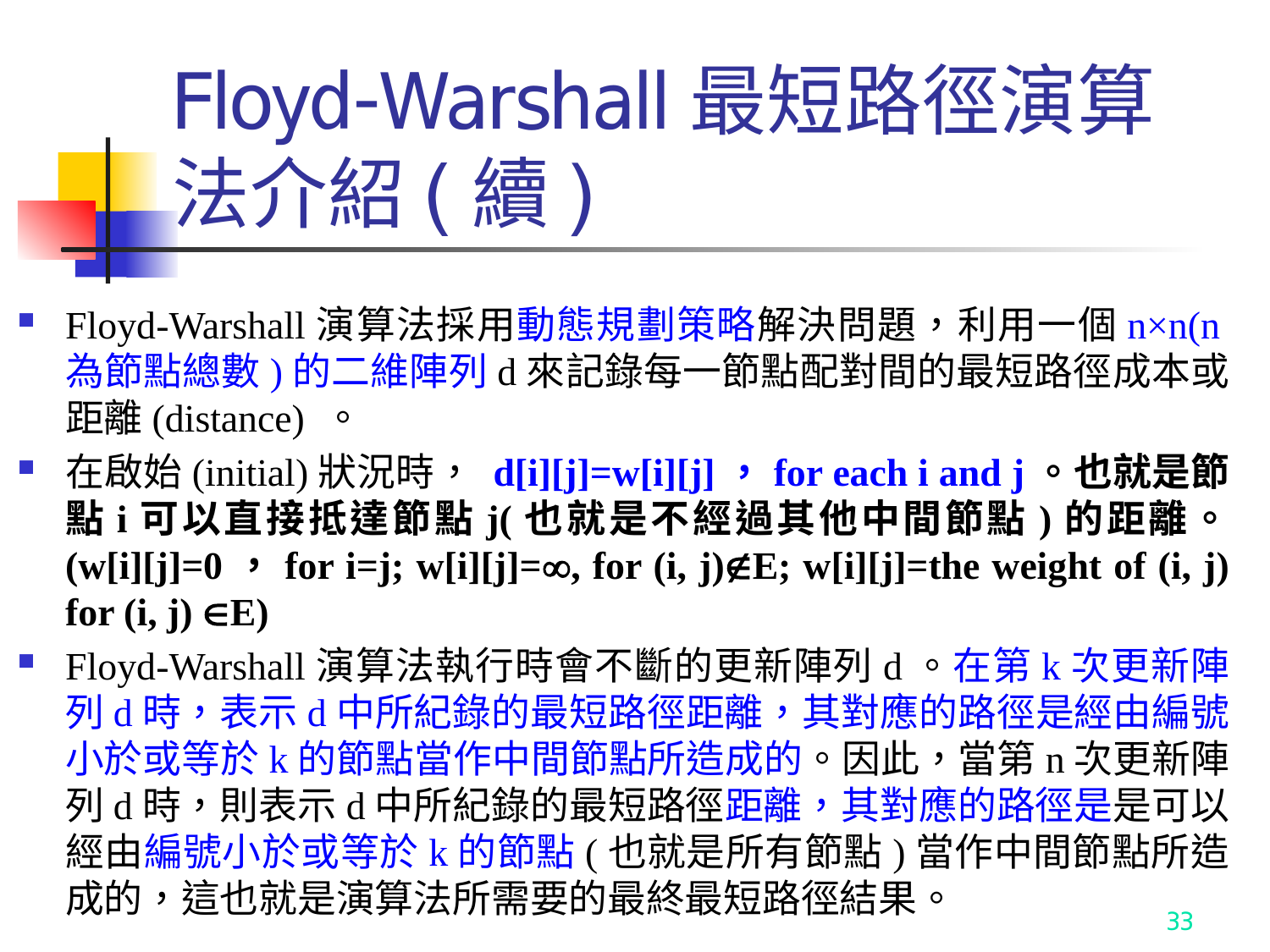

# Floyd-Warshall最短路徑演算法介紹(續)
Floyd-Warshall演算法採用動態規劃策略解決問題，利用一個n×n(n為節點總數)的二維陣列d來記錄每一節點配對間的最短路徑成本或距離(distance) 。
在啟始(initial)狀況時， d[i][j]=w[i][j]，for each i and j。也就是節點i可以直接抵達節點j(也就是不經過其他中間節點)的距離。 (w[i][j]=0，for i=j; w[i][j]=∞, for (i, j)∉E; w[i][j]=the weight of (i, j) for (i, j) ∈E)
Floyd-Warshall演算法執行時會不斷的更新陣列d。在第k次更新陣列d時，表示d中所紀錄的最短路徑距離，其對應的路徑是經由編號小於或等於k的節點當作中間節點所造成的。因此，當第n次更新陣列d時，則表示d中所紀錄的最短路徑距離，其對應的路徑是是可以經由編號小於或等於k的節點(也就是所有節點)當作中間節點所造成的，這也就是演算法所需要的最終最短路徑結果。
33